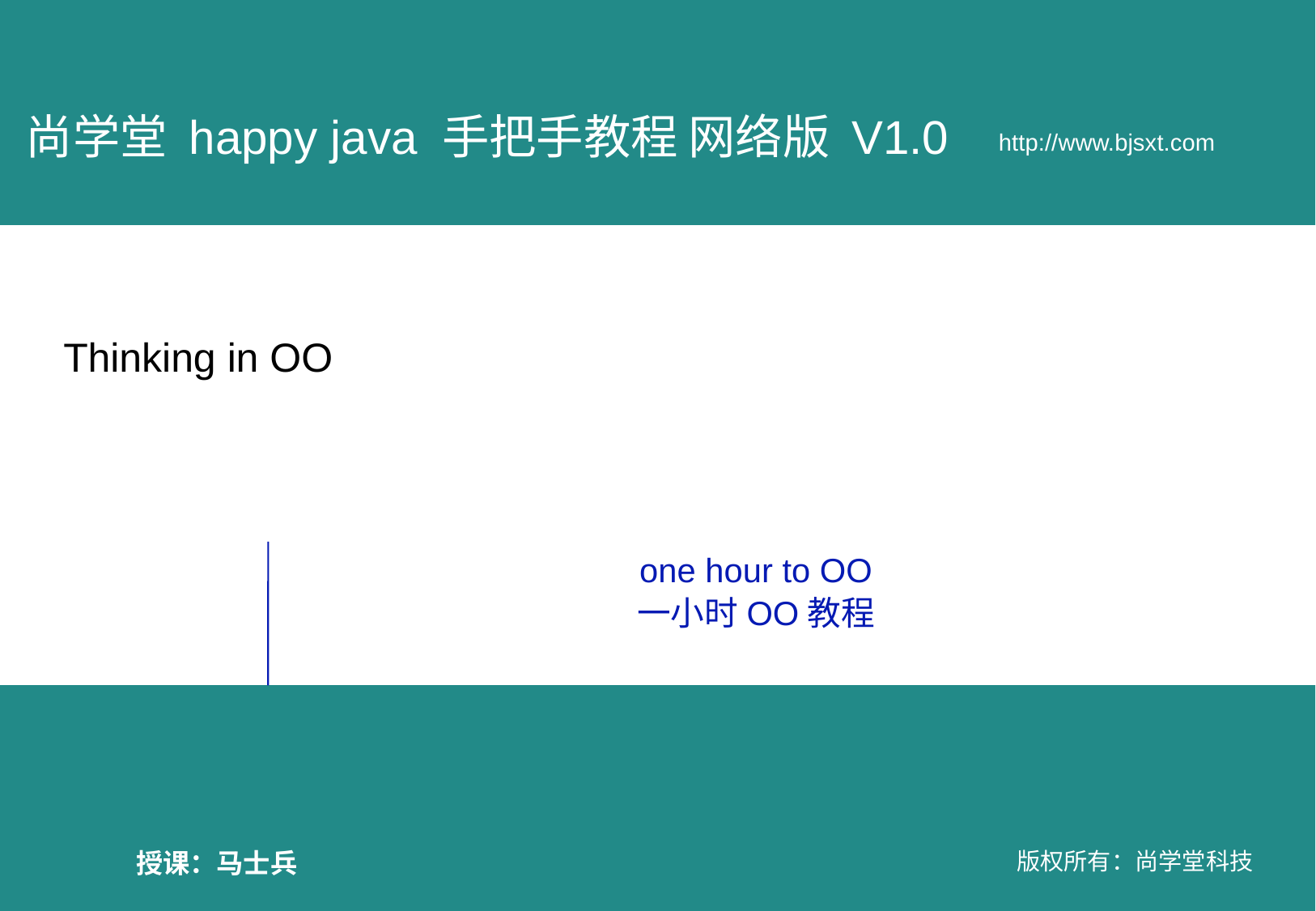

# Thinking in OO
one hour to OO
一小时OO教程